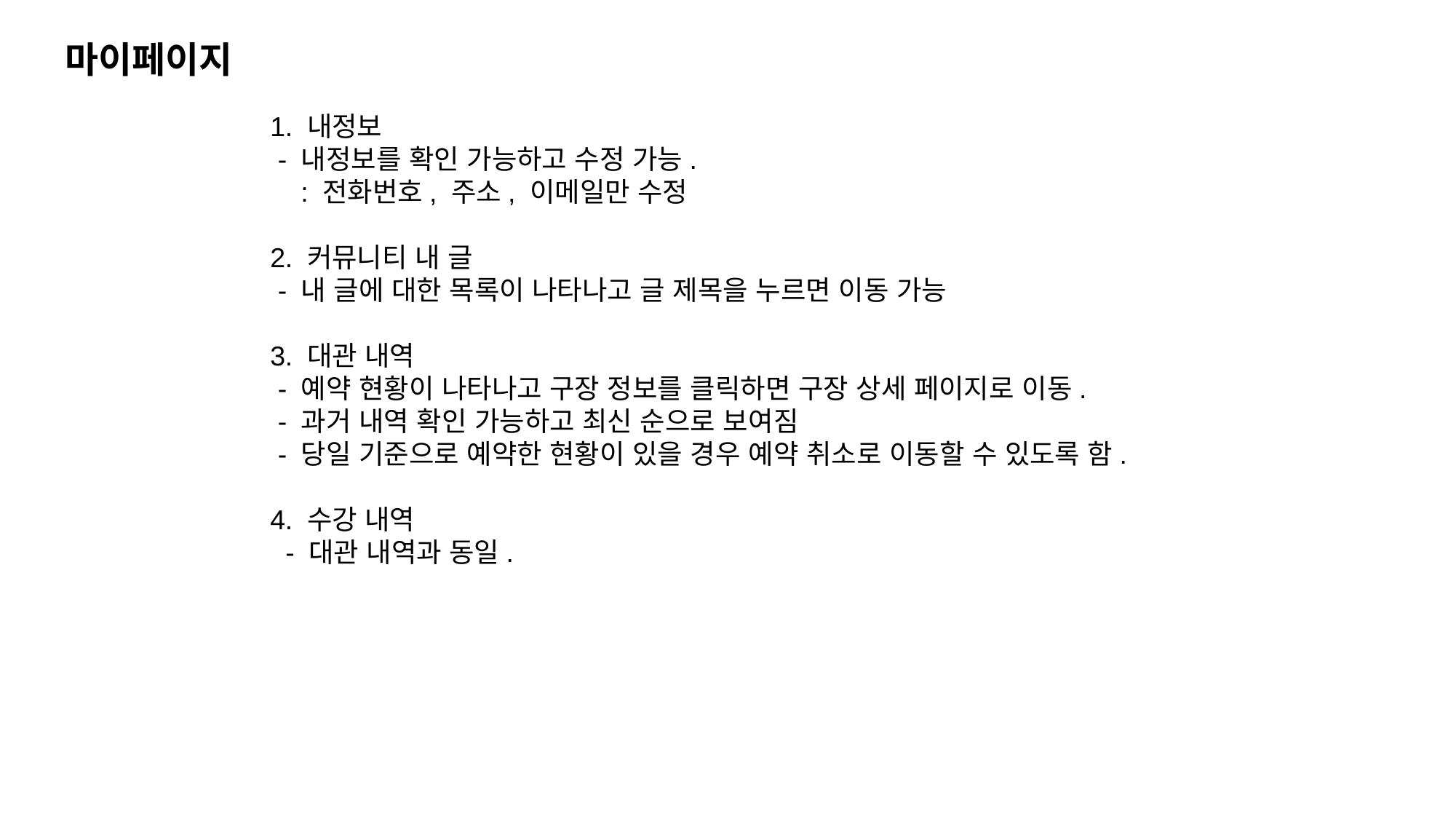

마이페이지
1. 내정보
 - 내정보를 확인 가능하고 수정 가능.
    : 전화번호, 주소, 이메일만 수정

2. 커뮤니티 내 글
 - 내 글에 대한 목록이 나타나고 글 제목을 누르면 이동 가능

3. 대관 내역
 - 예약 현황이 나타나고 구장 정보를 클릭하면 구장 상세 페이지로 이동.
 - 과거 내역 확인 가능하고 최신 순으로 보여짐
 - 당일 기준으로 예약한 현황이 있을 경우 예약 취소로 이동할 수 있도록 함.

4. 수강 내역
  - 대관 내역과 동일.